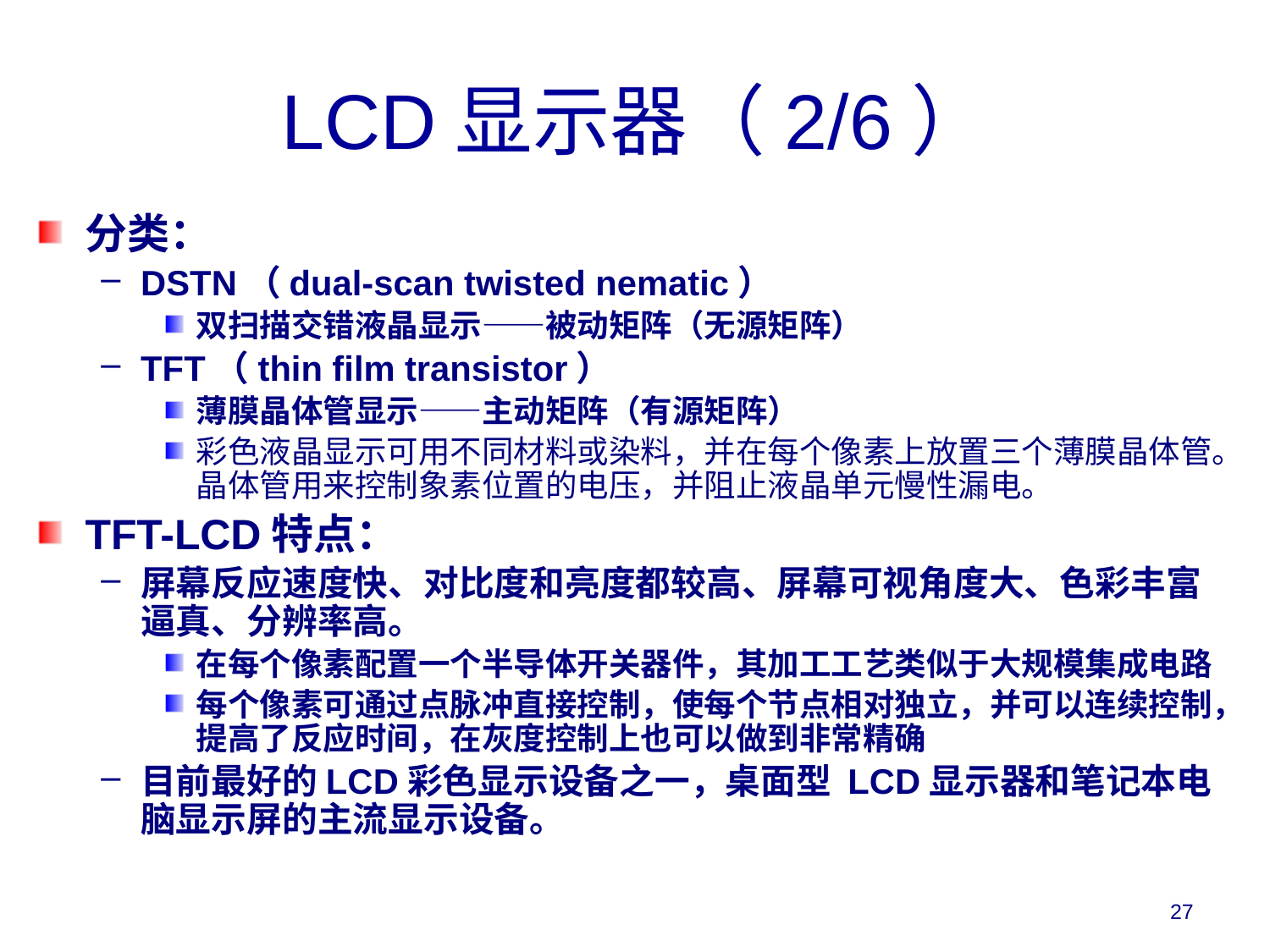

# LCD显示器（2/6）
分类：
DSTN（dual-scan twisted nematic）
双扫描交错液晶显示——被动矩阵（无源矩阵）
TFT（thin film transistor）
薄膜晶体管显示——主动矩阵（有源矩阵）
彩色液晶显示可用不同材料或染料，并在每个像素上放置三个薄膜晶体管。晶体管用来控制象素位置的电压，并阻止液晶单元慢性漏电。
TFT-LCD特点：
屏幕反应速度快、对比度和亮度都较高、屏幕可视角度大、色彩丰富逼真、分辨率高。
在每个像素配置一个半导体开关器件，其加工工艺类似于大规模集成电路
每个像素可通过点脉冲直接控制，使每个节点相对独立，并可以连续控制，提高了反应时间，在灰度控制上也可以做到非常精确
目前最好的LCD彩色显示设备之一，桌面型 LCD显示器和笔记本电脑显示屏的主流显示设备。
27